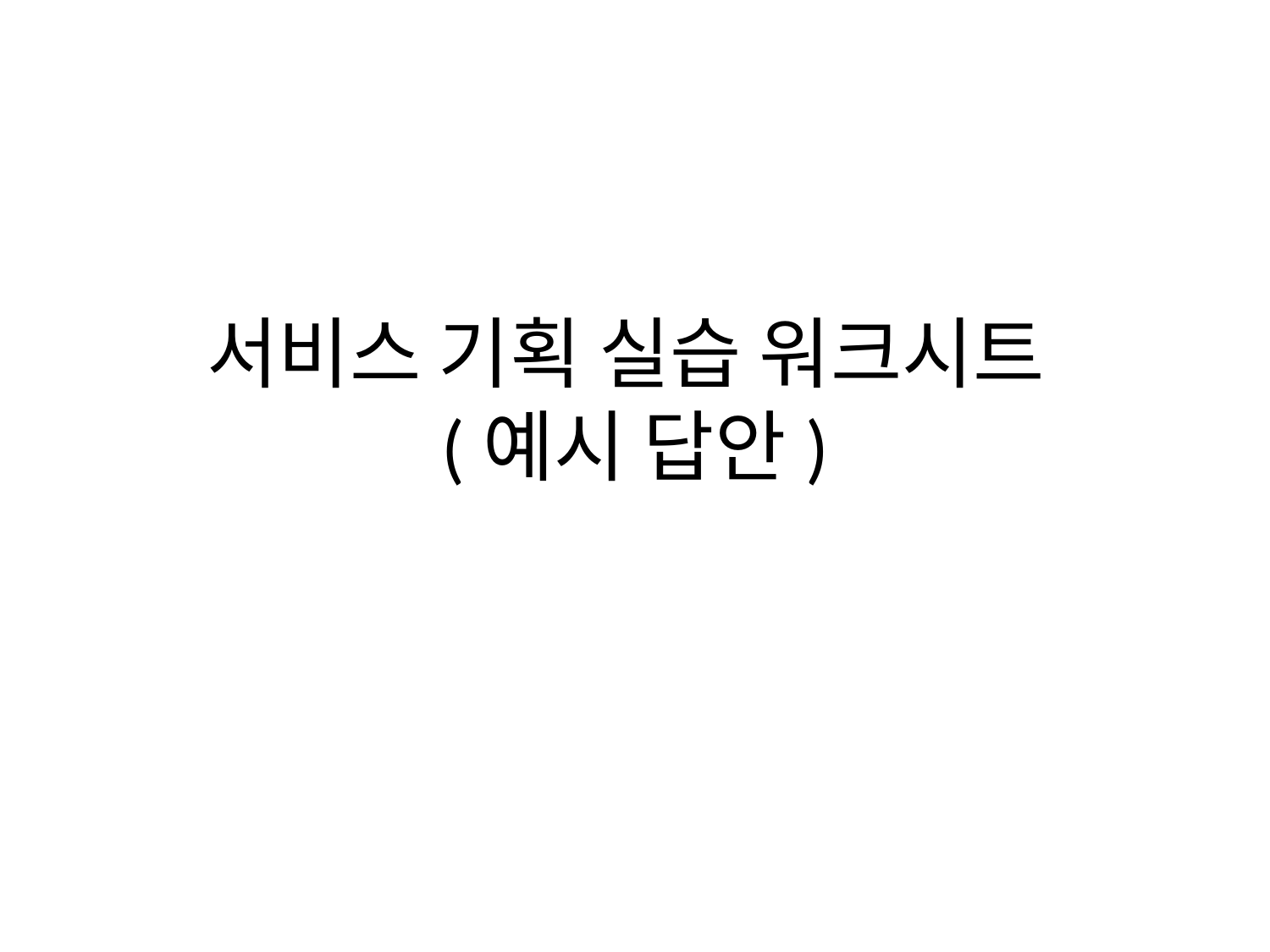

# 서비스 기획 실습 워크시트 (예시 답안)